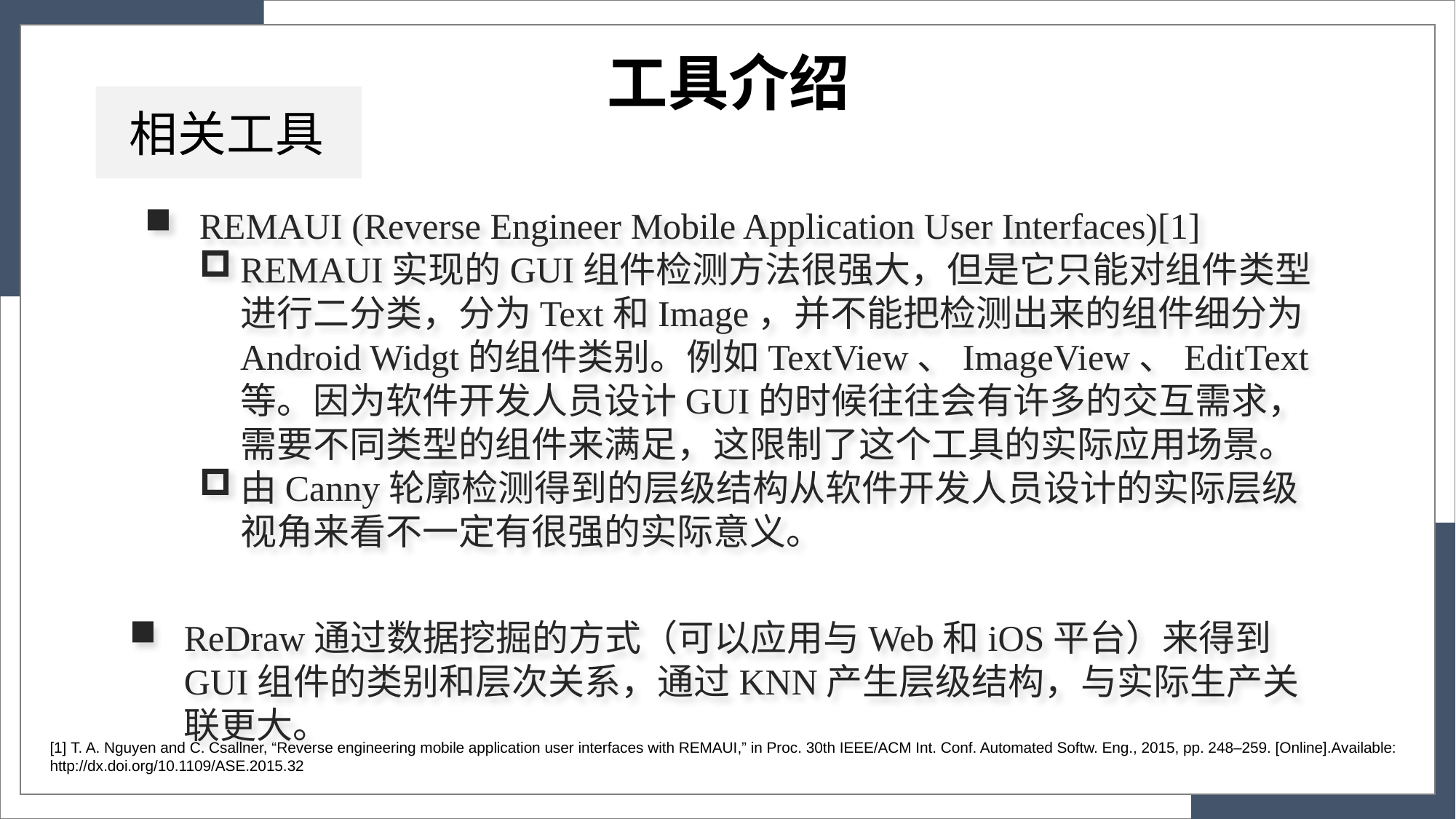

工具介绍

相关工具
REMAUI (Reverse Engineer Mobile Application User Interfaces)[1]
REMAUI实现的GUI组件检测方法很强大，但是它只能对组件类型进行二分类，分为Text和Image，并不能把检测出来的组件细分为Android Widgt的组件类别。例如TextView、ImageView、EditText等。因为软件开发人员设计GUI的时候往往会有许多的交互需求，需要不同类型的组件来满足，这限制了这个工具的实际应用场景。
由Canny轮廓检测得到的层级结构从软件开发人员设计的实际层级视角来看不一定有很强的实际意义。

3
ReDraw通过数据挖掘的方式（可以应用与Web和iOS平台）来得到GUI组件的类别和层次关系，通过KNN产生层级结构，与实际生产关联更大。
[1] T. A. Nguyen and C. Csallner, “Reverse engineering mobile application user interfaces with REMAUI,” in Proc. 30th IEEE/ACM Int. Conf. Automated Softw. Eng., 2015, pp. 248–259. [Online].Available: http://dx.doi.org/10.1109/ASE.2015.32